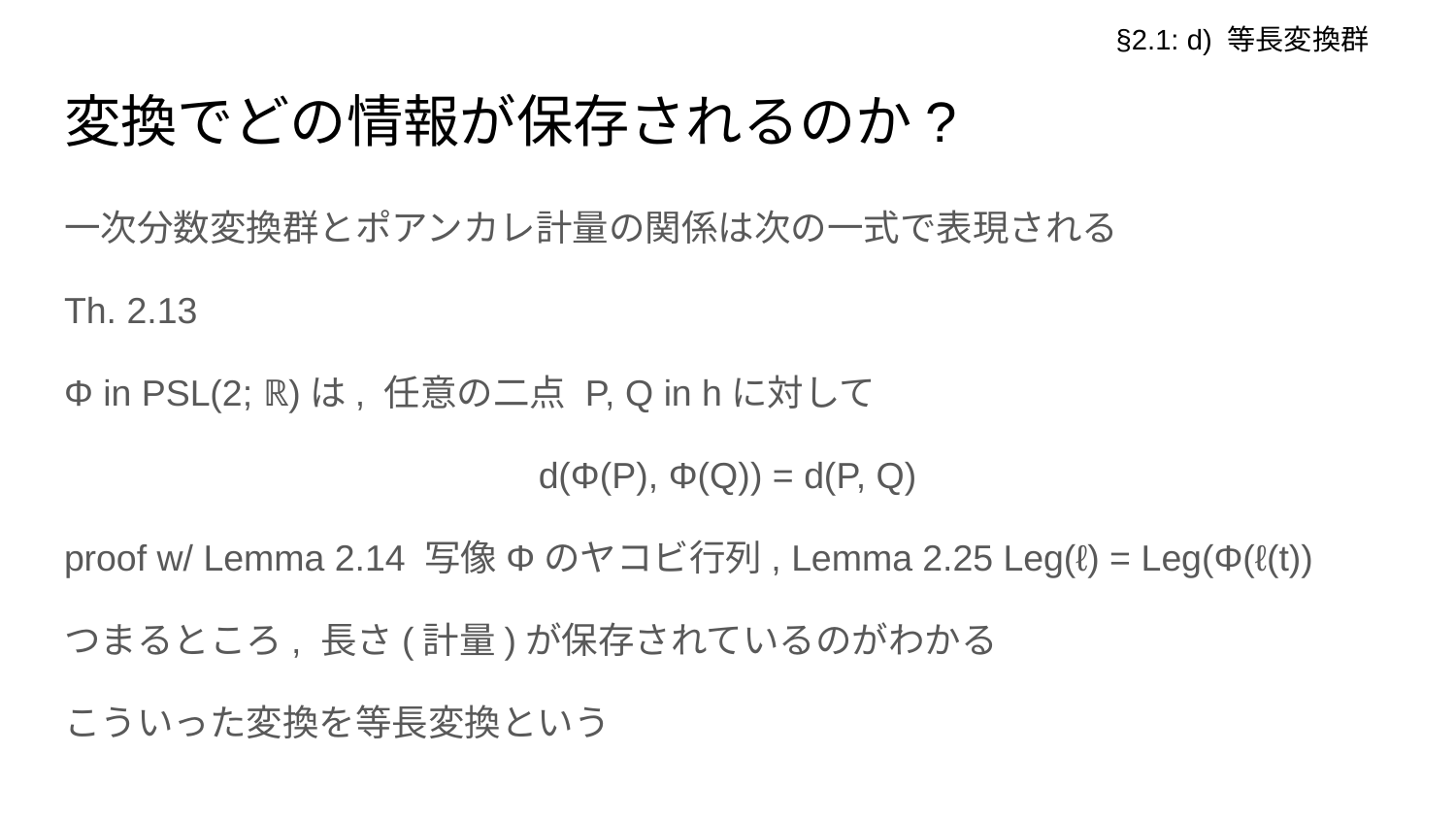

§2.1: d) 等長変換群

# 変換でどの情報が保存されるのか?
一次分数変換群とポアンカレ計量の関係は次の一式で表現される
Th. 2.13
Φ in PSL(2; ℝ)は, 任意の二点 P, Q in hに対して
d(Φ(P), Φ(Q)) = d(P, Q)
proof w/ Lemma 2.14 写像Φのヤコビ行列, Lemma 2.25 Leg(ℓ) = Leg(Φ(ℓ(t))
つまるところ, 長さ(計量)が保存されているのがわかる
こういった変換を等長変換という